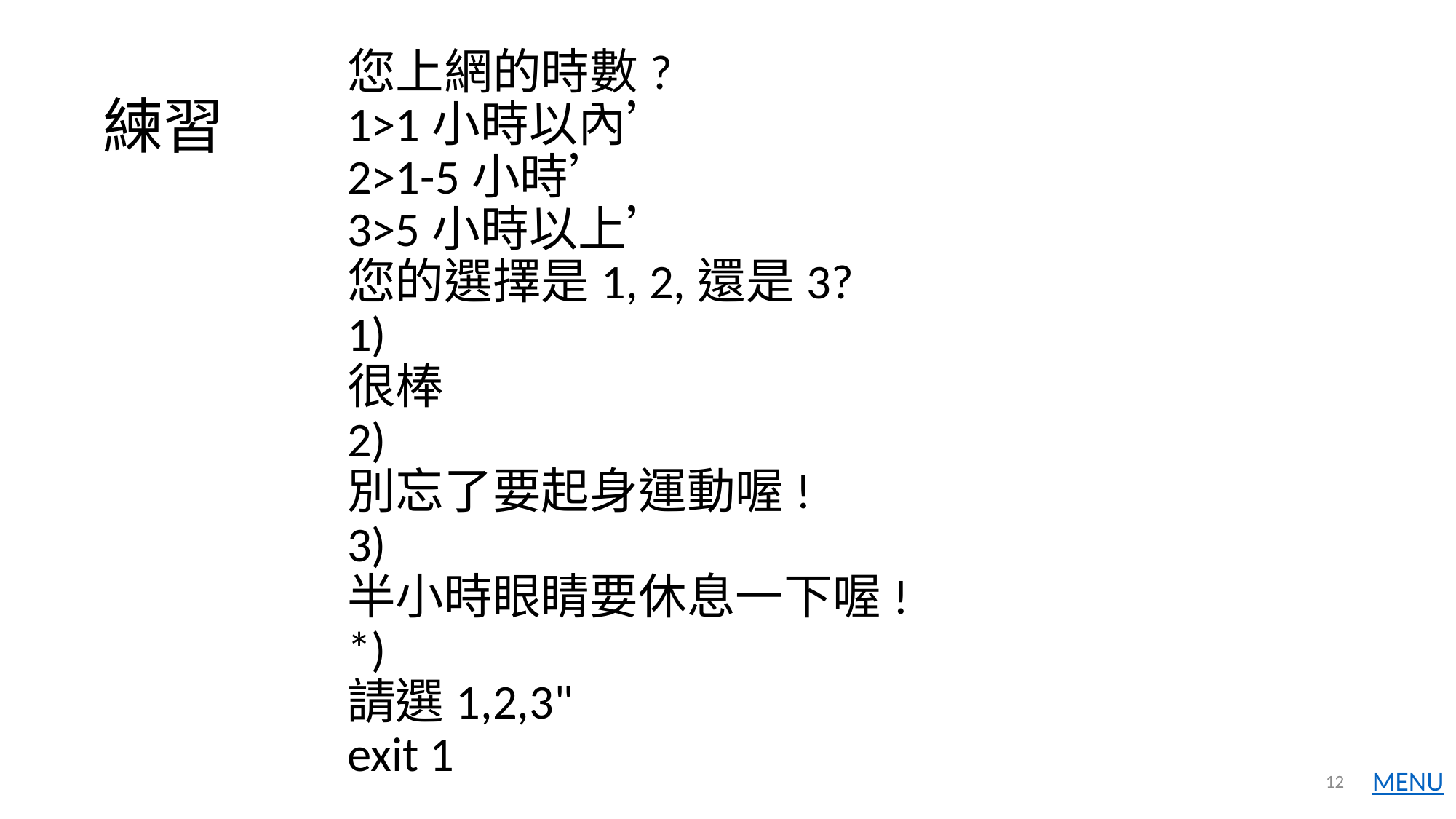

# 您上網的時數? 1>1小時以內’ 2>1-5小時’ 3>5小時以上’ 您的選擇是1, 2,還是3? 1) 很棒 2) 別忘了要起身運動喔! 3) 半小時眼睛要休息一下喔! *) 請選1,2,3" exit 1
練習
12